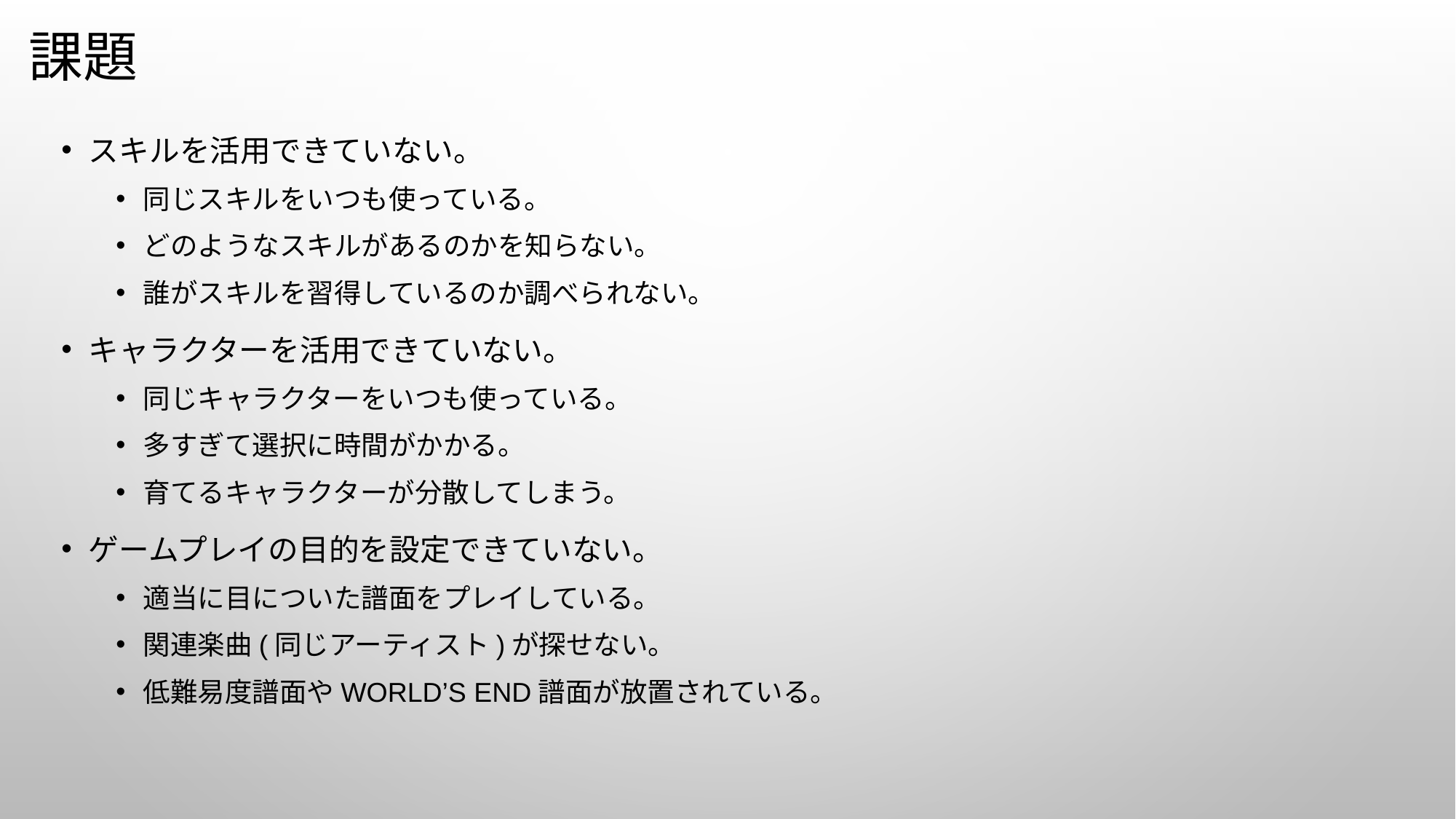

# 課題
スキルを活用できていない。
同じスキルをいつも使っている。
どのようなスキルがあるのかを知らない。
誰がスキルを習得しているのか調べられない。
キャラクターを活用できていない。
同じキャラクターをいつも使っている。
多すぎて選択に時間がかかる。
育てるキャラクターが分散してしまう。
ゲームプレイの目的を設定できていない。
適当に目についた譜面をプレイしている。
関連楽曲(同じアーティスト)が探せない。
低難易度譜面やWORLD’s END譜面が放置されている。